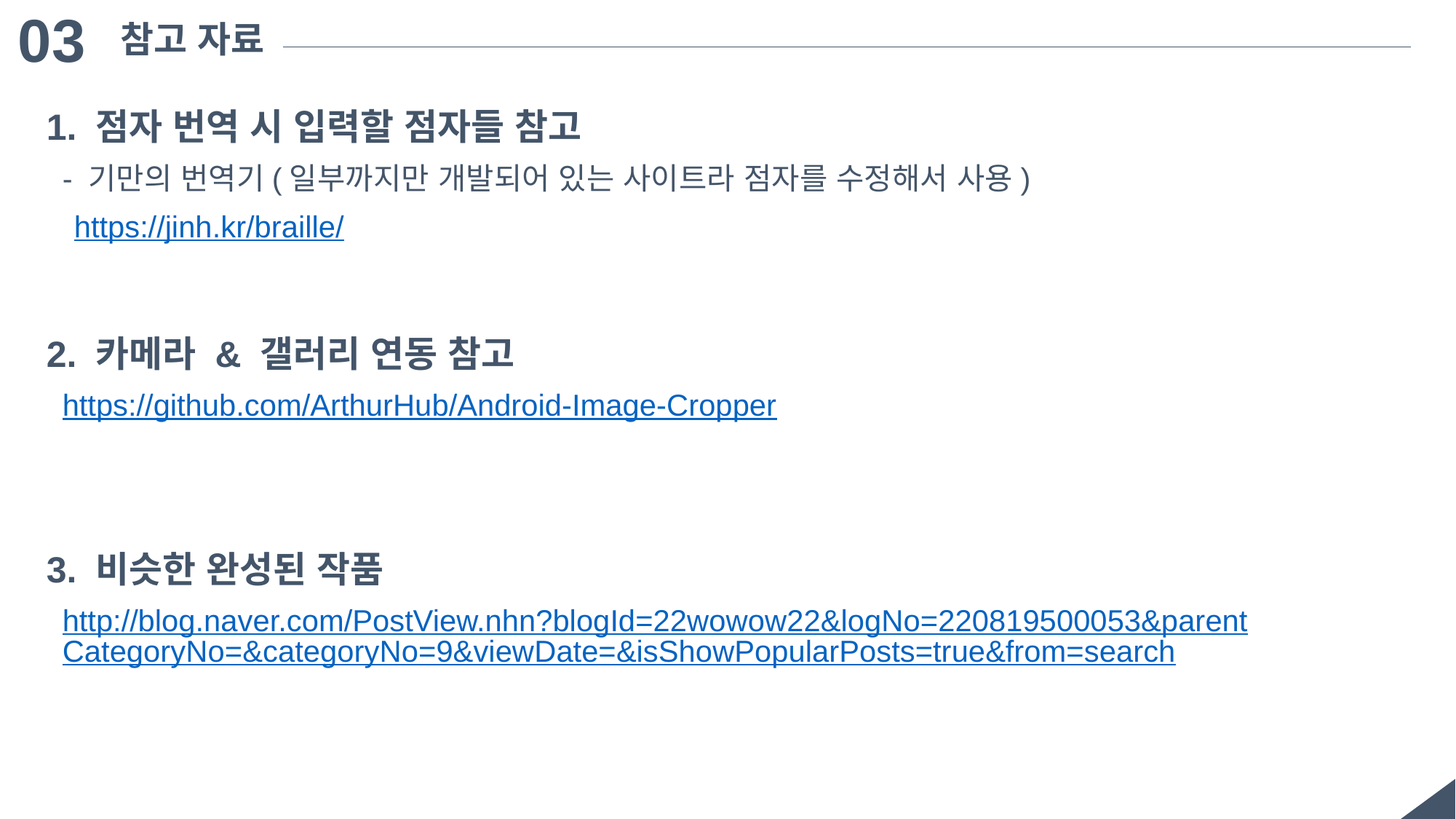

03
참고 자료
1. 점자 번역 시 입력할 점자들 참고
- 기만의 번역기(일부까지만 개발되어 있는 사이트라 점자를 수정해서 사용)
https://jinh.kr/braille/
2. 카메라 & 갤러리 연동 참고
https://github.com/ArthurHub/Android-Image-Cropper
3. 비슷한 완성된 작품
http://blog.naver.com/PostView.nhn?blogId=22wowow22&logNo=220819500053&parentCategoryNo=&categoryNo=9&viewDate=&isShowPopularPosts=true&from=search